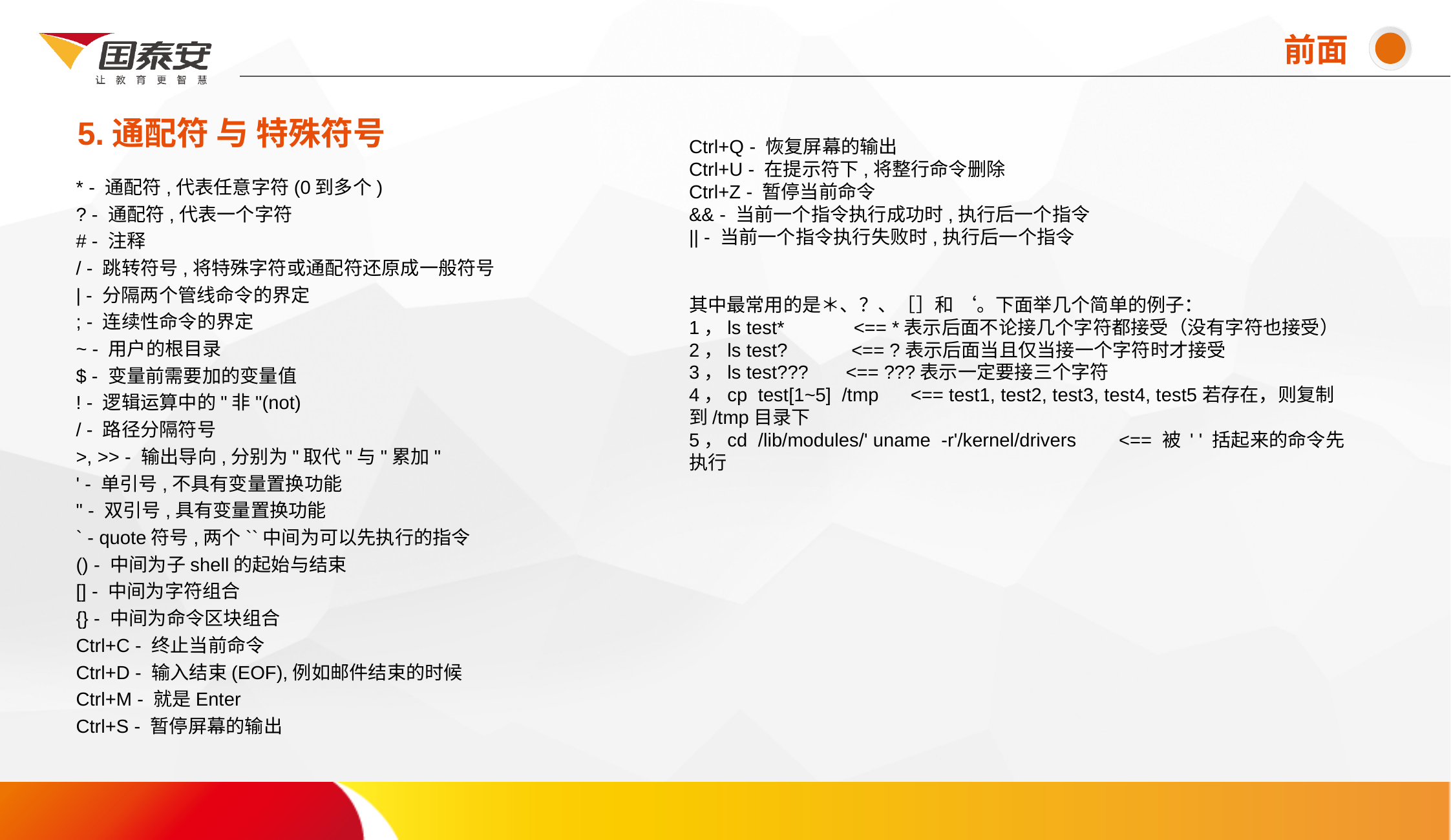

前面
5.通配符 与 特殊符号
Ctrl+Q - 恢复屏幕的输出
Ctrl+U - 在提示符下,将整行命令删除
Ctrl+Z - 暂停当前命令
&& - 当前一个指令执行成功时,执行后一个指令
|| - 当前一个指令执行失败时,执行后一个指令
 
 
其中最常用的是＊、？、［］和 ‘。下面举几个简单的例子：
1，ls test*             <== *表示后面不论接几个字符都接受（没有字符也接受）
2，ls test?            <== ?表示后面当且仅当接一个字符时才接受
3，ls test???       <== ???表示一定要接三个字符
4，cp  test[1~5]  /tmp      <== test1, test2, test3, test4, test5若存在，则复制到/tmp目录下
5，cd  /lib/modules/' uname  -r'/kernel/drivers        <== 被 ' ' 括起来的命令先执行
# * - 通配符,代表任意字符(0到多个) ? - 通配符,代表一个字符 # - 注释 / - 跳转符号,将特殊字符或通配符还原成一般符号 | - 分隔两个管线命令的界定 ; - 连续性命令的界定 ~ - 用户的根目录 $ - 变量前需要加的变量值 ! - 逻辑运算中的"非"(not) / - 路径分隔符号 >, >> - 输出导向,分别为"取代"与"累加" ' - 单引号,不具有变量置换功能 " - 双引号,具有变量置换功能 ` - quote符号,两个``中间为可以先执行的指令 () - 中间为子shell的起始与结束 [] - 中间为字符组合 {} - 中间为命令区块组合 Ctrl+C - 终止当前命令 Ctrl+D - 输入结束(EOF),例如邮件结束的时候 Ctrl+M - 就是Enter Ctrl+S - 暂停屏幕的输出